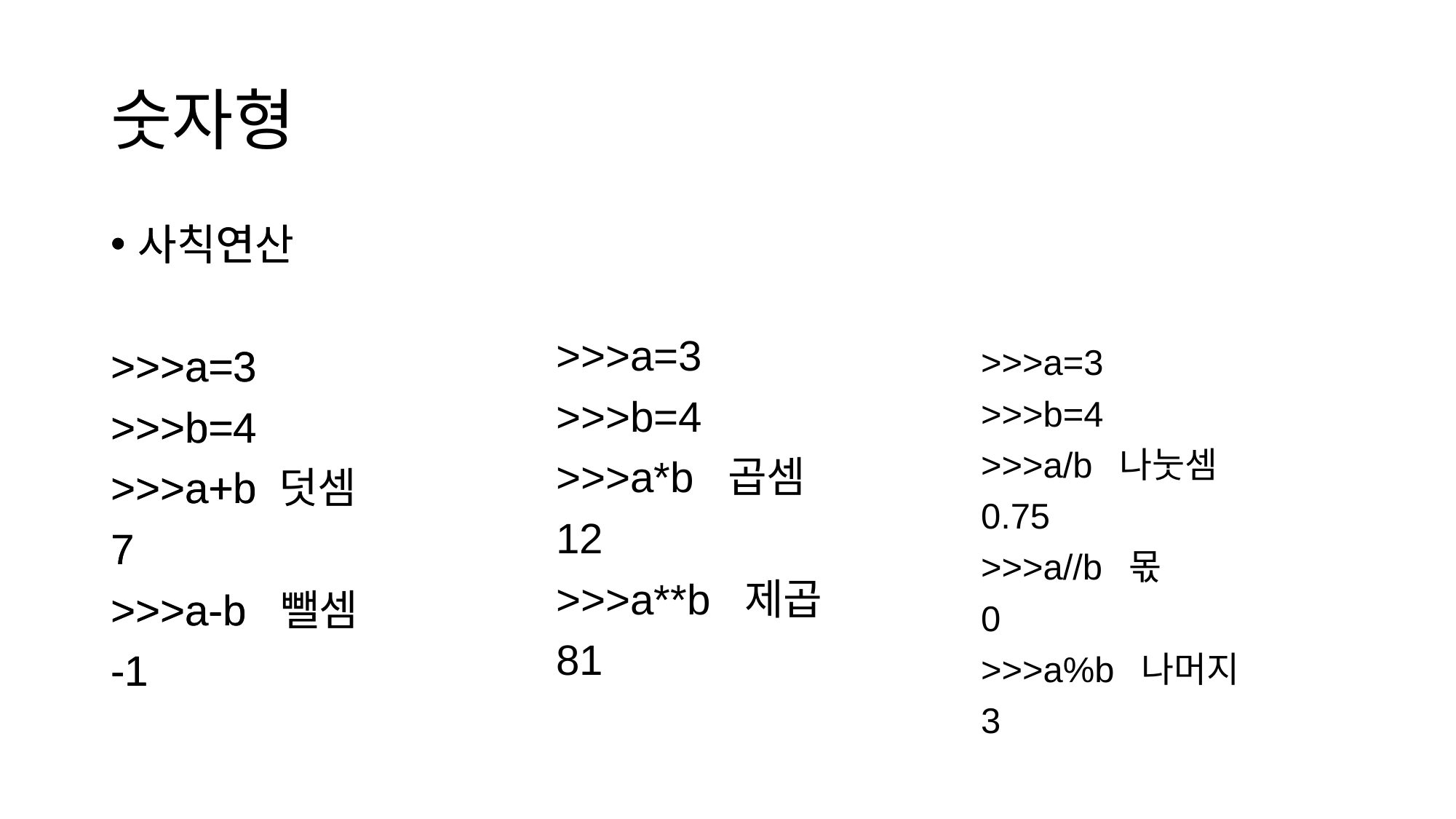

# 숫자형

>>>a=3
>>>b=4
>>>a*b  곱셈
12
>>>a**b  제곱
81
사칙연산

>>>a=3
>>>b=4
>>>a+b
7
>>>a-b
-1
사칙연산

>>>a=3
>>>b=4
>>>a+b 덧셈
7
>>>a-b  뺄셈
-1

>>>a=3
>>>b=4
>>>a/b  나눗셈
0.75
>>>a//b  몫
0
>>>a%b  나머지
3